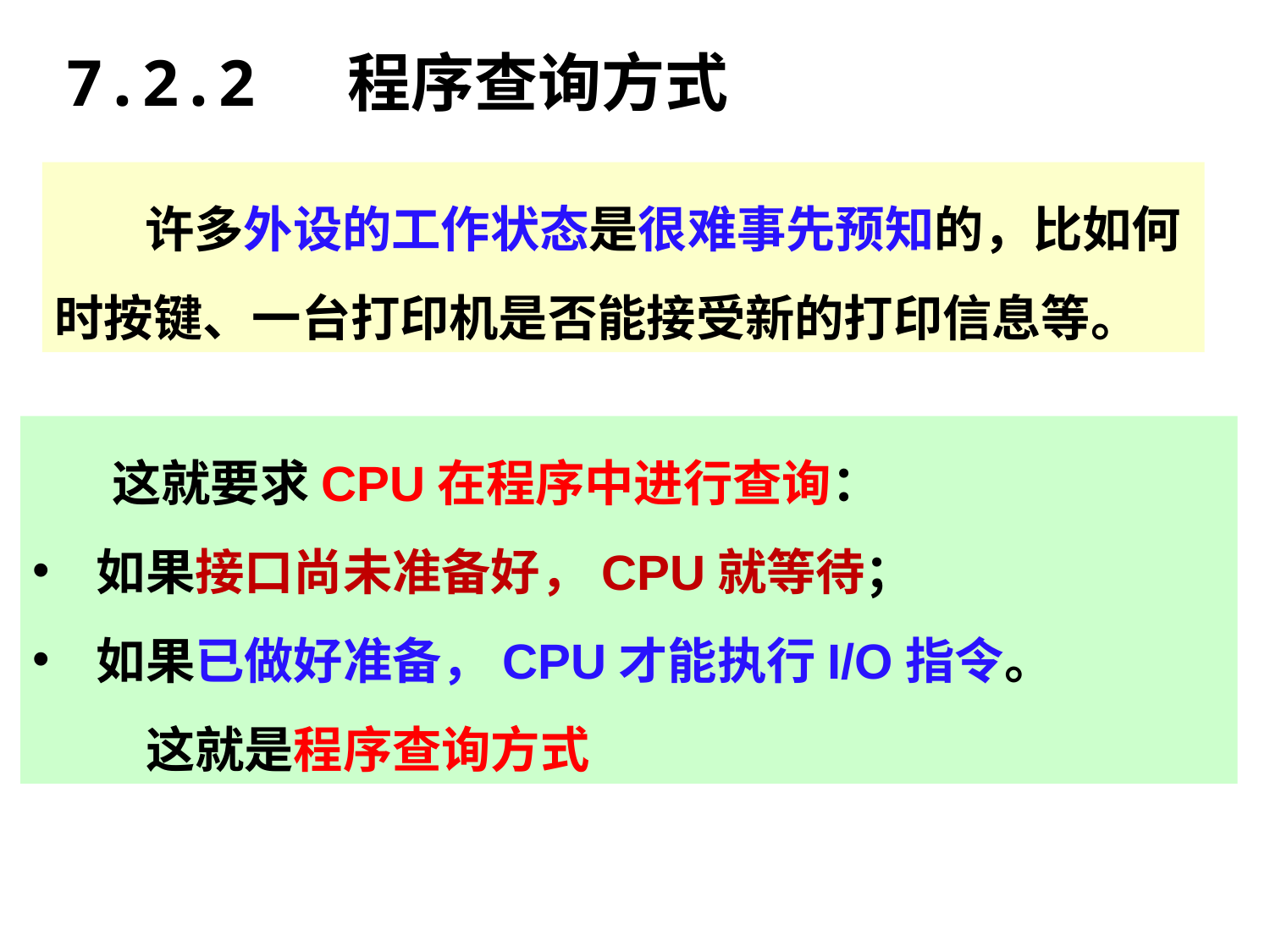

7.2.2  程序查询方式
       许多外设的工作状态是很难事先预知的，比如何时按键、一台打印机是否能接受新的打印信息等。
      这就要求CPU在程序中进行查询：
如果接口尚未准备好，CPU就等待；
如果已做好准备，CPU才能执行I/O指令。
         这就是程序查询方式
21